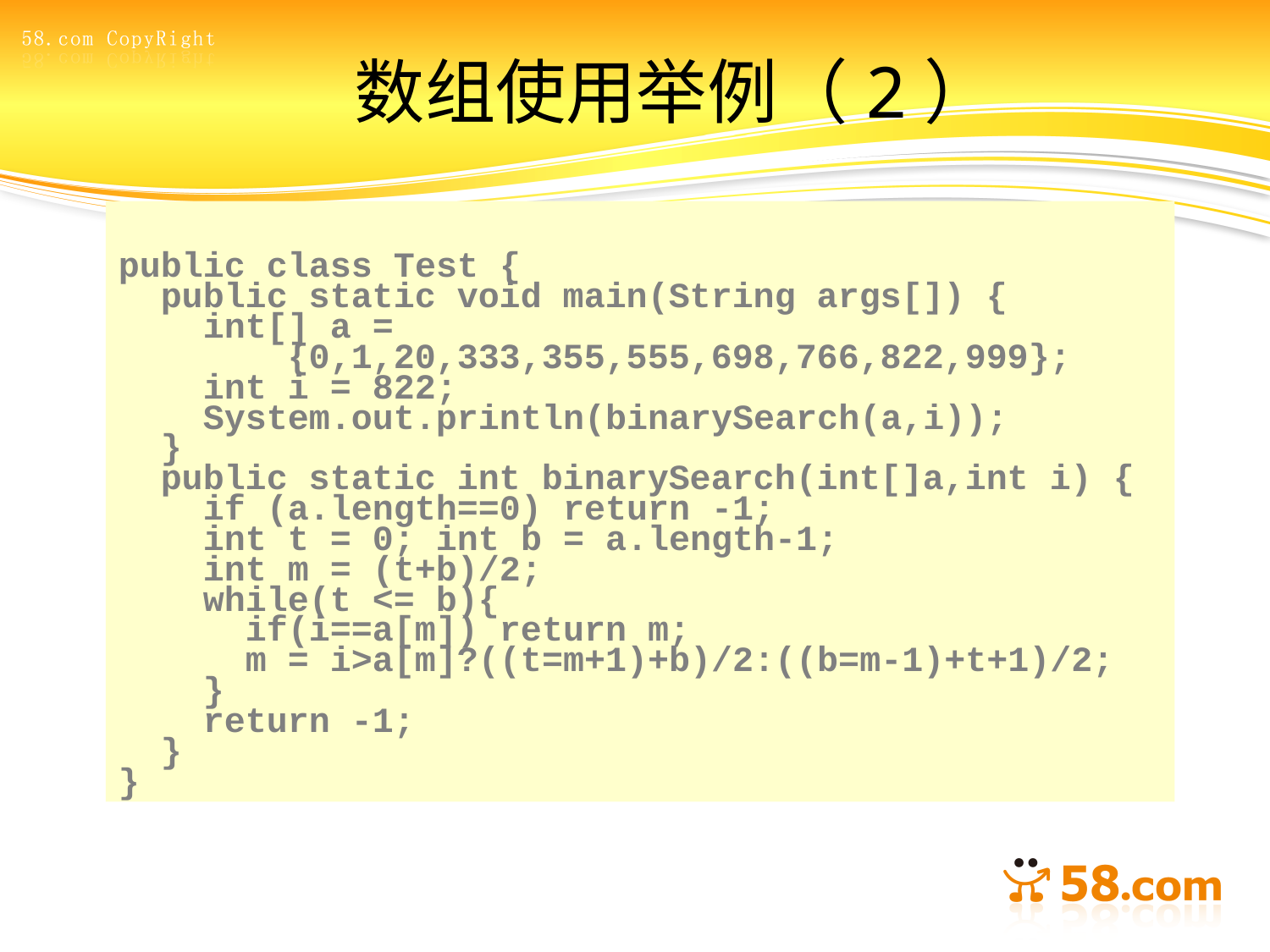

# 数组使用举例（2）

public class Test {
  public static void main(String args[]) {
    int[] a =
        {0,1,20,333,355,555,698,766,822,999};
    int i = 822;
    System.out.println(binarySearch(a,i));
  }
  public static int binarySearch(int[]a,int i) {
    if (a.length==0) return -1;
    int t = 0; int b = a.length-1;
    int m = (t+b)/2;
    while(t <= b){
      if(i==a[m]) return m;
      m = i>a[m]?((t=m+1)+b)/2:((b=m-1)+t+1)/2;
    }
    return -1;
  }
}